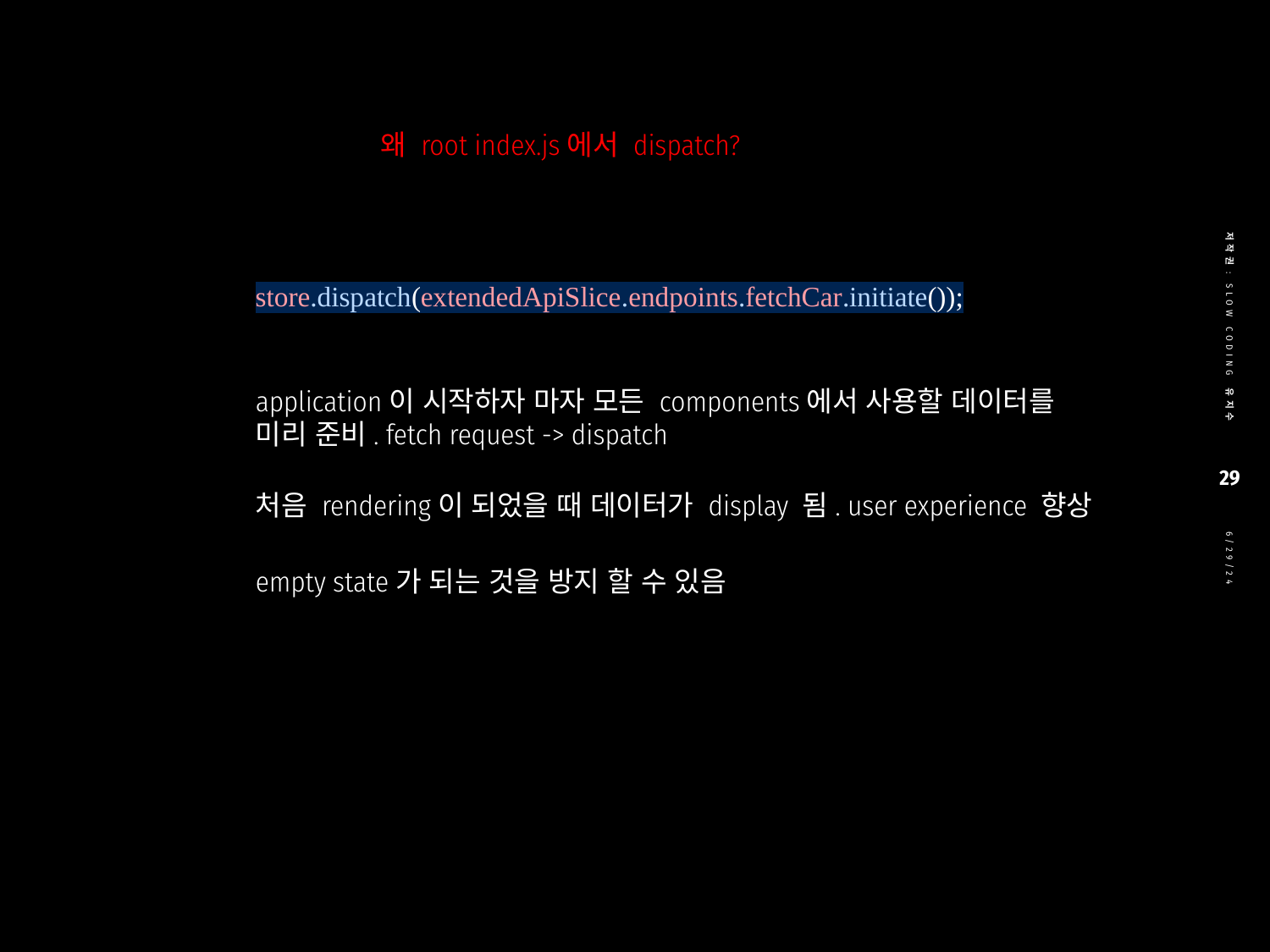

왜 root index.js에서 dispatch?
저작권: Slow Coding 유지수
store.dispatch(extendedApiSlice.endpoints.fetchCar.initiate());

application이 시작하자 마자 모든 components에서 사용할 데이터를 미리 준비. fetch request -> dispatch
29
처음 rendering이 되었을 때 데이터가 display 됨. user experience 향상
empty state가 되는 것을 방지 할 수 있음
6/29/24